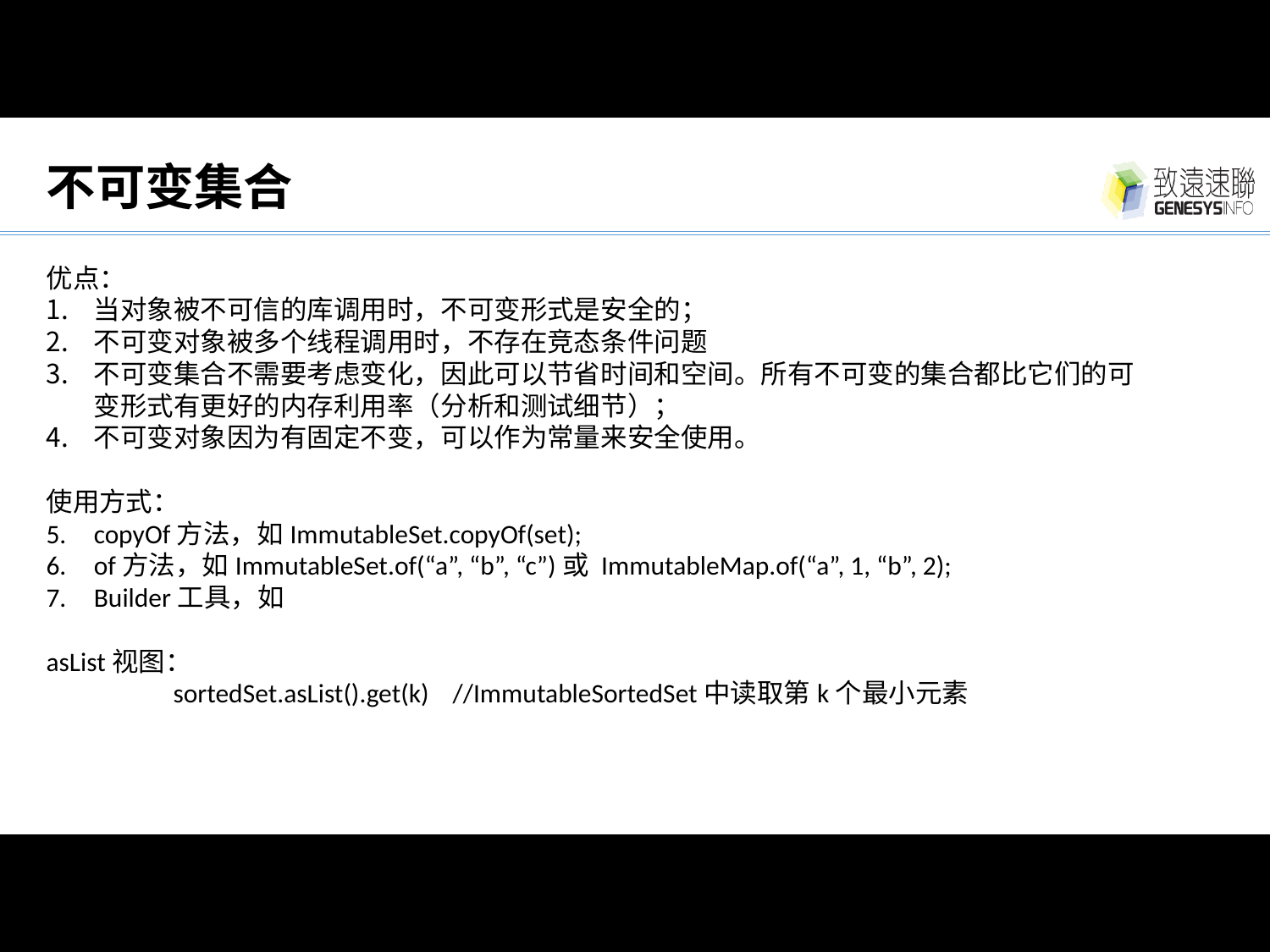

不可变集合
优点：
当对象被不可信的库调用时，不可变形式是安全的；
不可变对象被多个线程调用时，不存在竞态条件问题
不可变集合不需要考虑变化，因此可以节省时间和空间。所有不可变的集合都比它们的可变形式有更好的内存利用率（分析和测试细节）；
不可变对象因为有固定不变，可以作为常量来安全使用。

使用方式：
copyOf方法，如ImmutableSet.copyOf(set);
of方法，如ImmutableSet.of(“a”, “b”, “c”)或 ImmutableMap.of(“a”, 1, “b”, 2);
Builder工具，如

asList视图：
	sortedSet.asList().get(k)    //ImmutableSortedSet中读取第k个最小元素